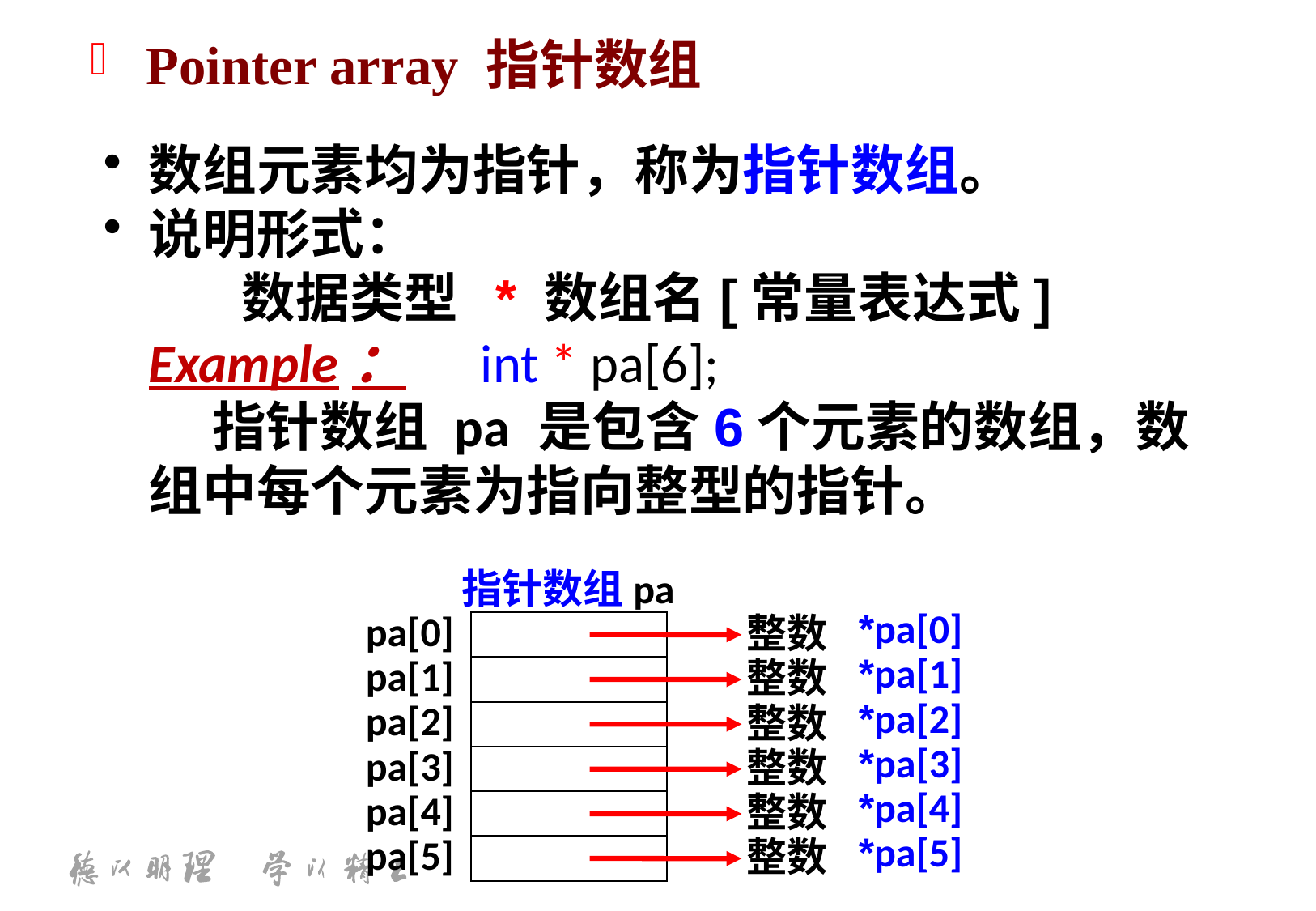

Pointer array 指针数组

数组元素均为指针，称为指针数组。
说明形式：
数据类型  * 数组名[常量表达式]
	Example：     int * pa[6];
	    指针数组 pa 是包含6个元素的数组，数组中每个元素为指向整型的指针。
指针数组pa

*pa[0]
*pa[1]
*pa[2]
*pa[3]
*pa[4]
*pa[5]
pa[0]
pa[1]
pa[2]
pa[3]
pa[4]
pa[5]
整数
整数
整数
整数
整数
整数

70